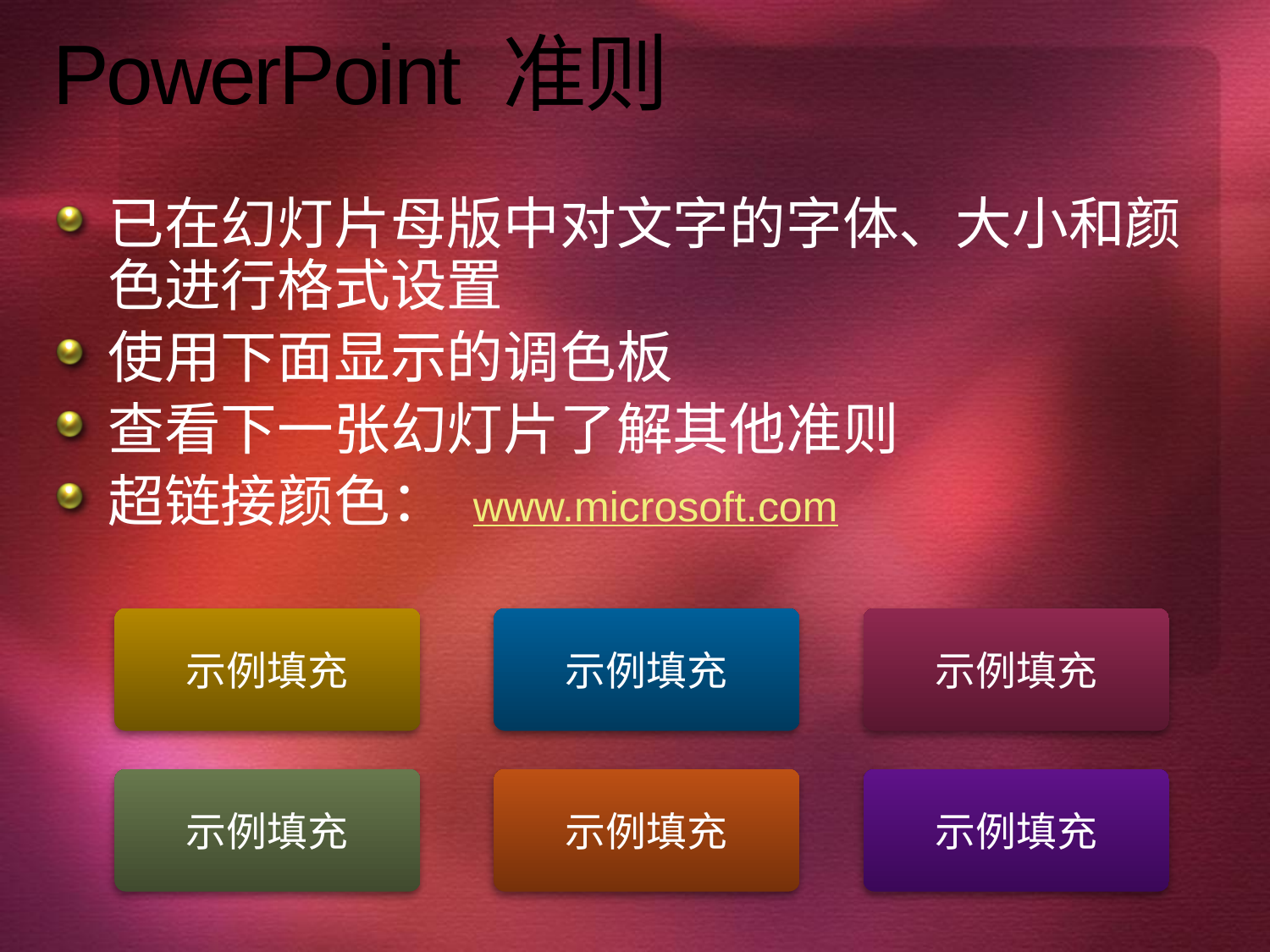

# PowerPoint 准则
已在幻灯片母版中对文字的字体、大小和颜色进行格式设置
使用下面显示的调色板
查看下一张幻灯片了解其他准则
超链接颜色： www.microsoft.com
示例填充
示例填充
示例填充
示例填充
示例填充
示例填充